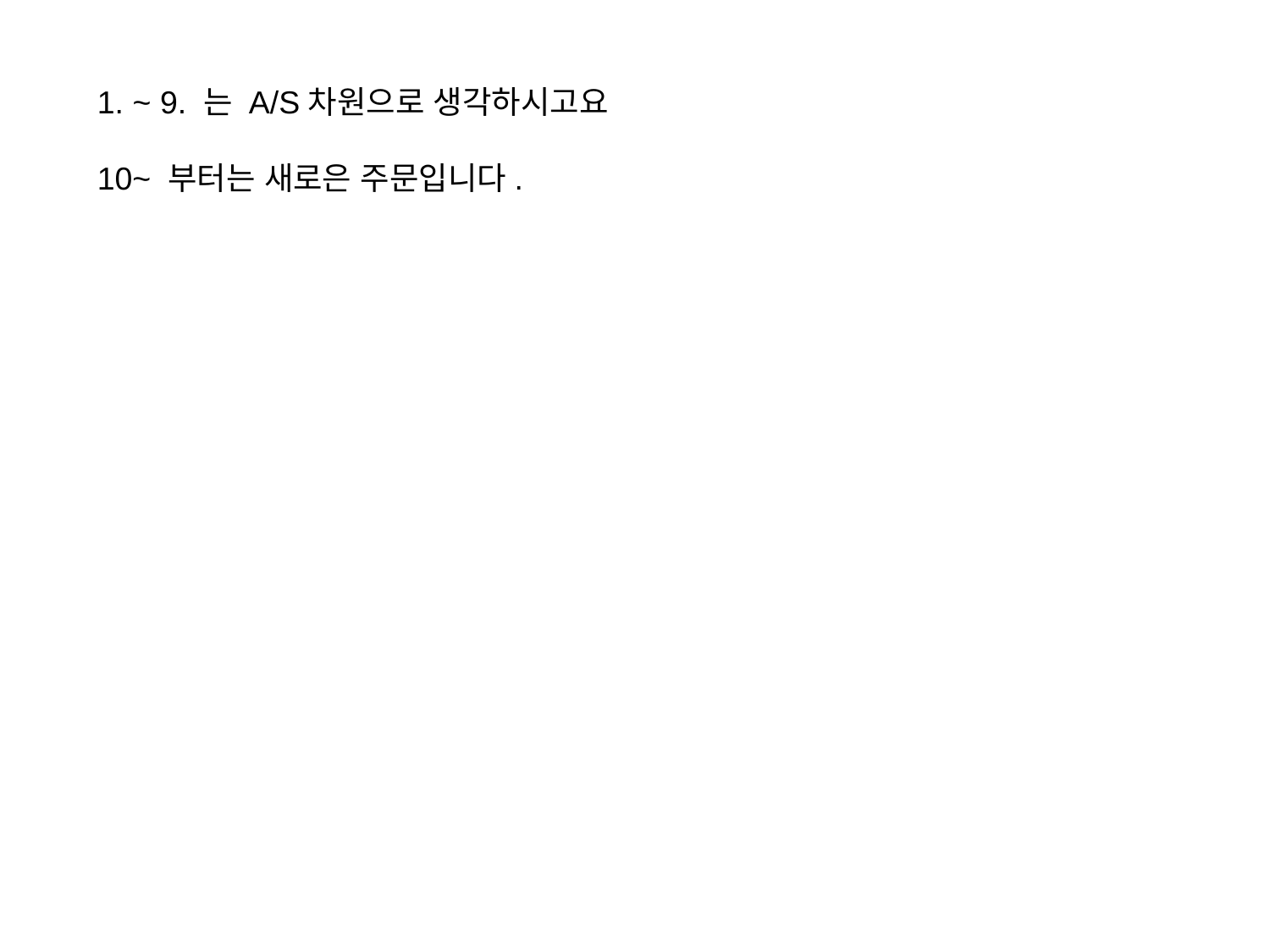

1. ~ 9. 는 A/S차원으로 생각하시고요

10~ 부터는 새로은 주문입니다.